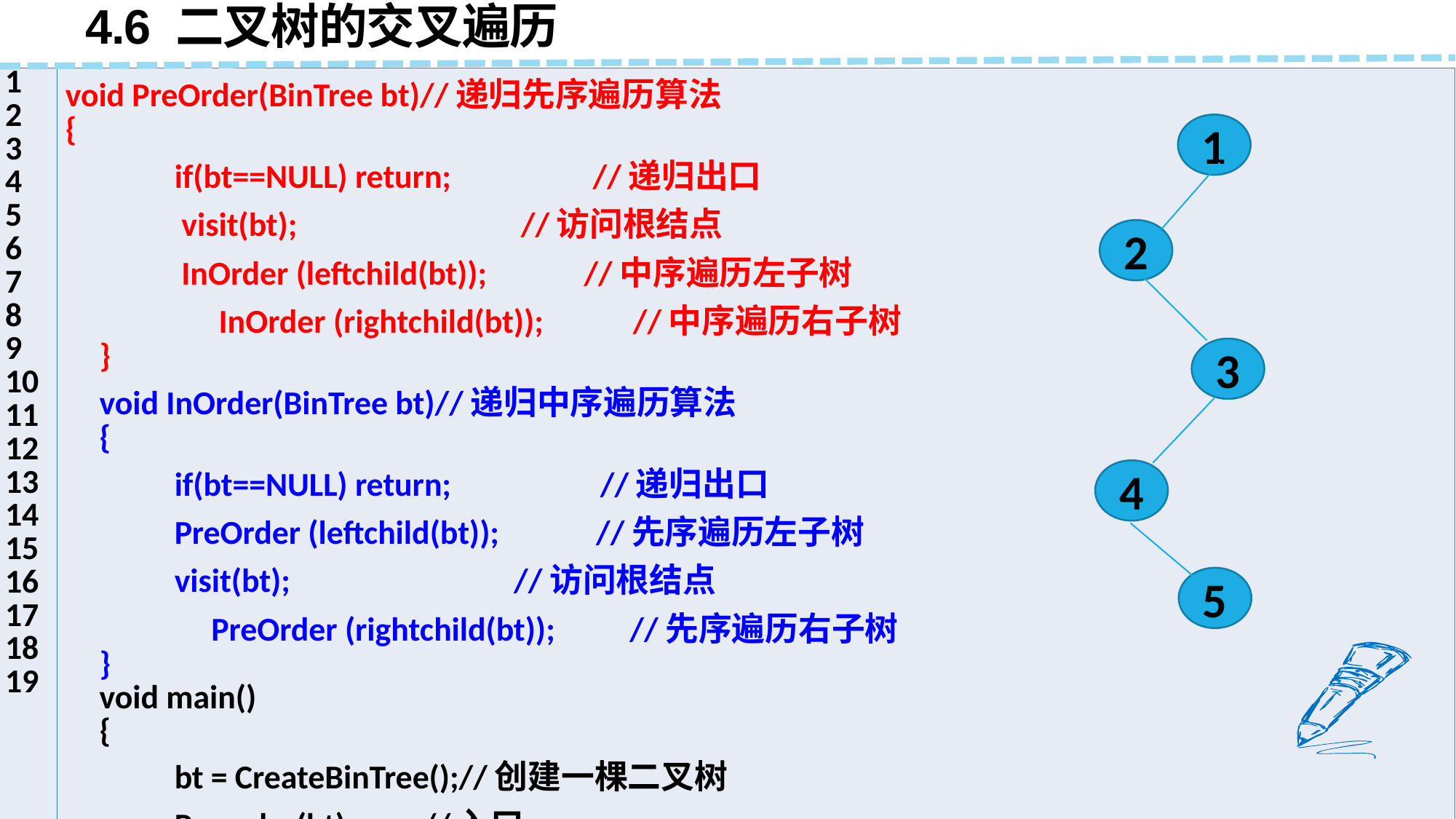

4.6 二叉树的交叉遍历
| 1 2 3 4 5 6 7 8 9 10 11 12 13 14 15 16 17 18 19 | void PreOrder(BinTree bt)//递归先序遍历算法 { if(bt==NULL) return; //递归出口 visit(bt); //访问根结点 InOrder (leftchild(bt)); //中序遍历左子树 InOrder (rightchild(bt)); //中序遍历右子树 } void InOrder(BinTree bt)//递归中序遍历算法 { if(bt==NULL) return; //递归出口 PreOrder (leftchild(bt)); //先序遍历左子树 visit(bt); //访问根结点 PreOrder (rightchild(bt)); //先序遍历右子树 } void main() { bt = CreateBinTree();//创建一棵二叉树 Preorder(bt); //入口 } |
| --- | --- |
1
2
3
4
5